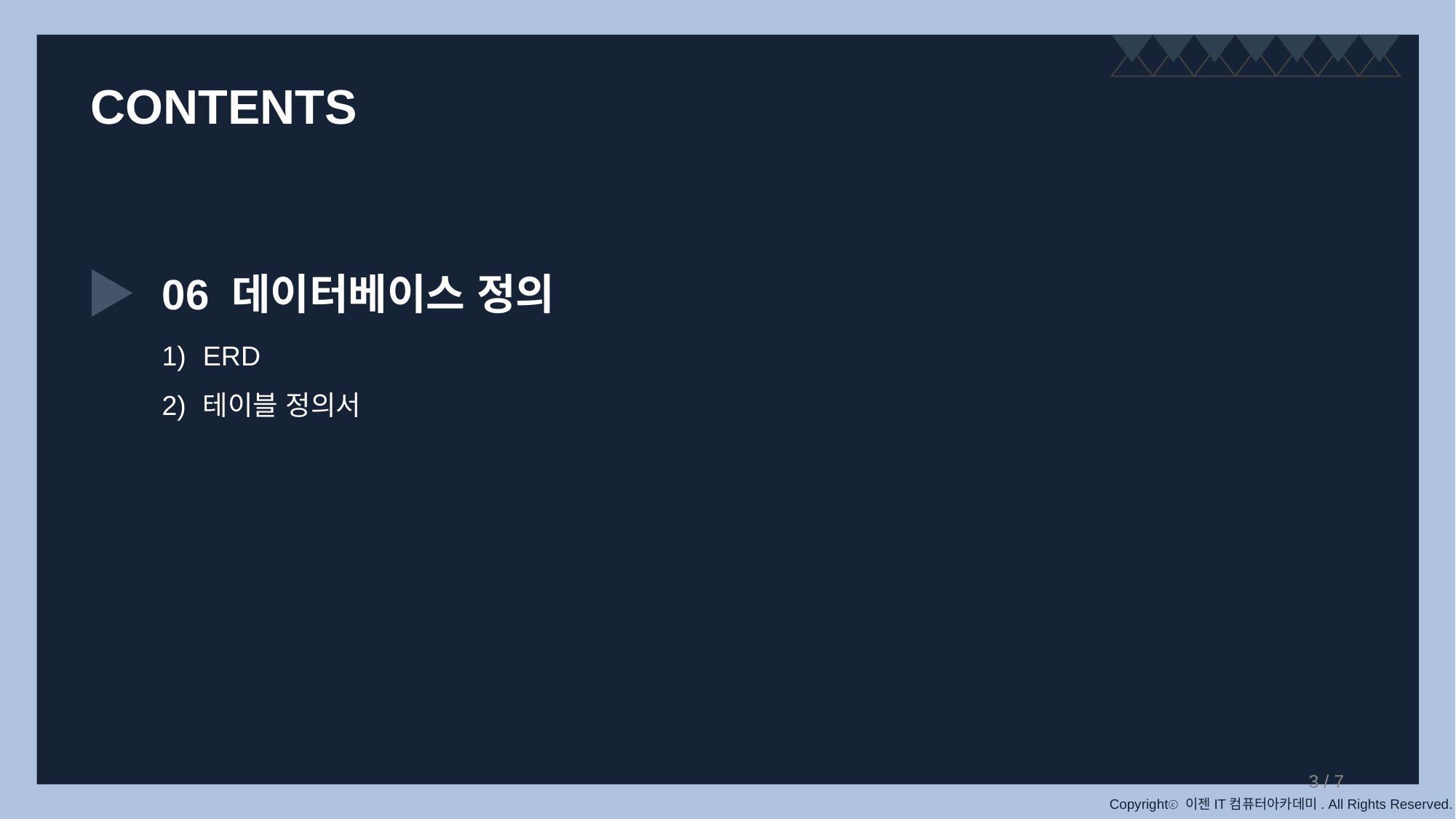

CONTENTS
06 데이터베이스 정의

ERD
테이블 정의서
3 / 7